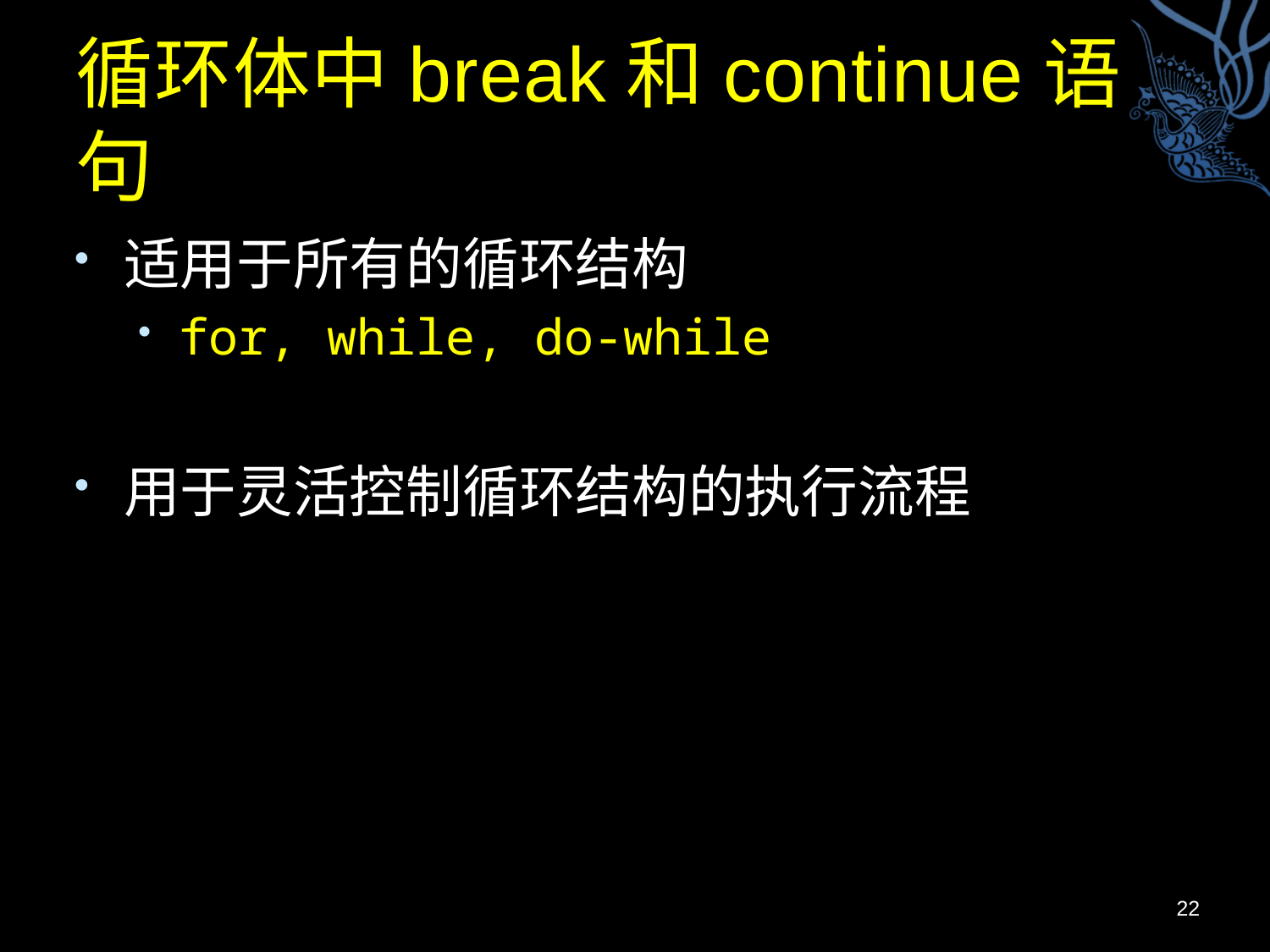

# 循环体中break和continue语句
适用于所有的循环结构
for, while, do-while

用于灵活控制循环结构的执行流程

22